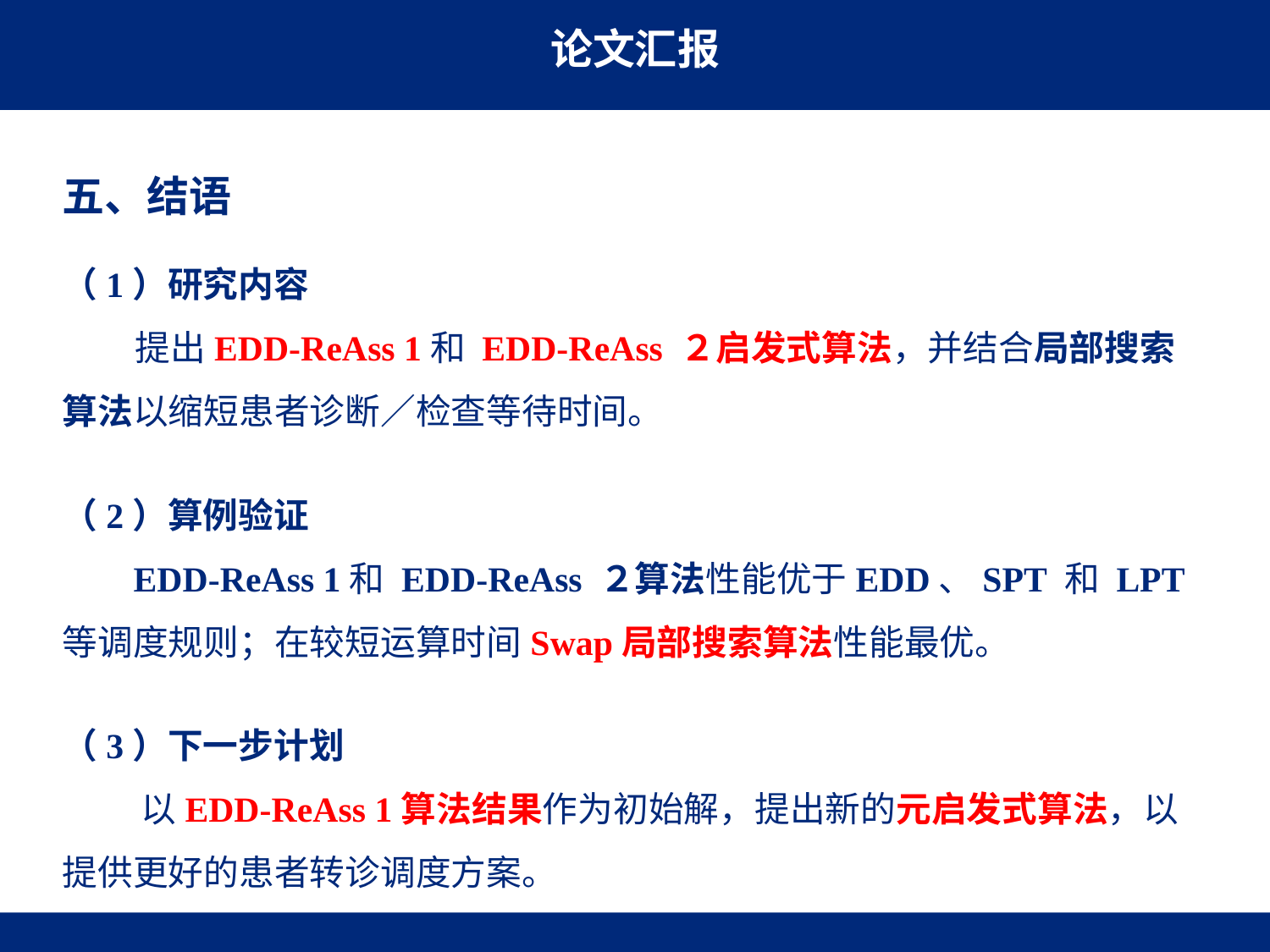

五、结语
（1）研究内容
        提出EDD-ReAss 1和 EDD-ReAss ２启发式算法，并结合局部搜索算法以缩短患者诊断／检查等待时间。

（2）算例验证
        EDD-ReAss 1和 EDD-ReAss ２算法性能优于EDD、SPT 和 LPT 等调度规则；在较短运算时间Swap局部搜索算法性能最优。

（3）下一步计划
         以EDD-ReAss 1算法结果作为初始解，提出新的元启发式算法，以提供更好的患者转诊调度方案。